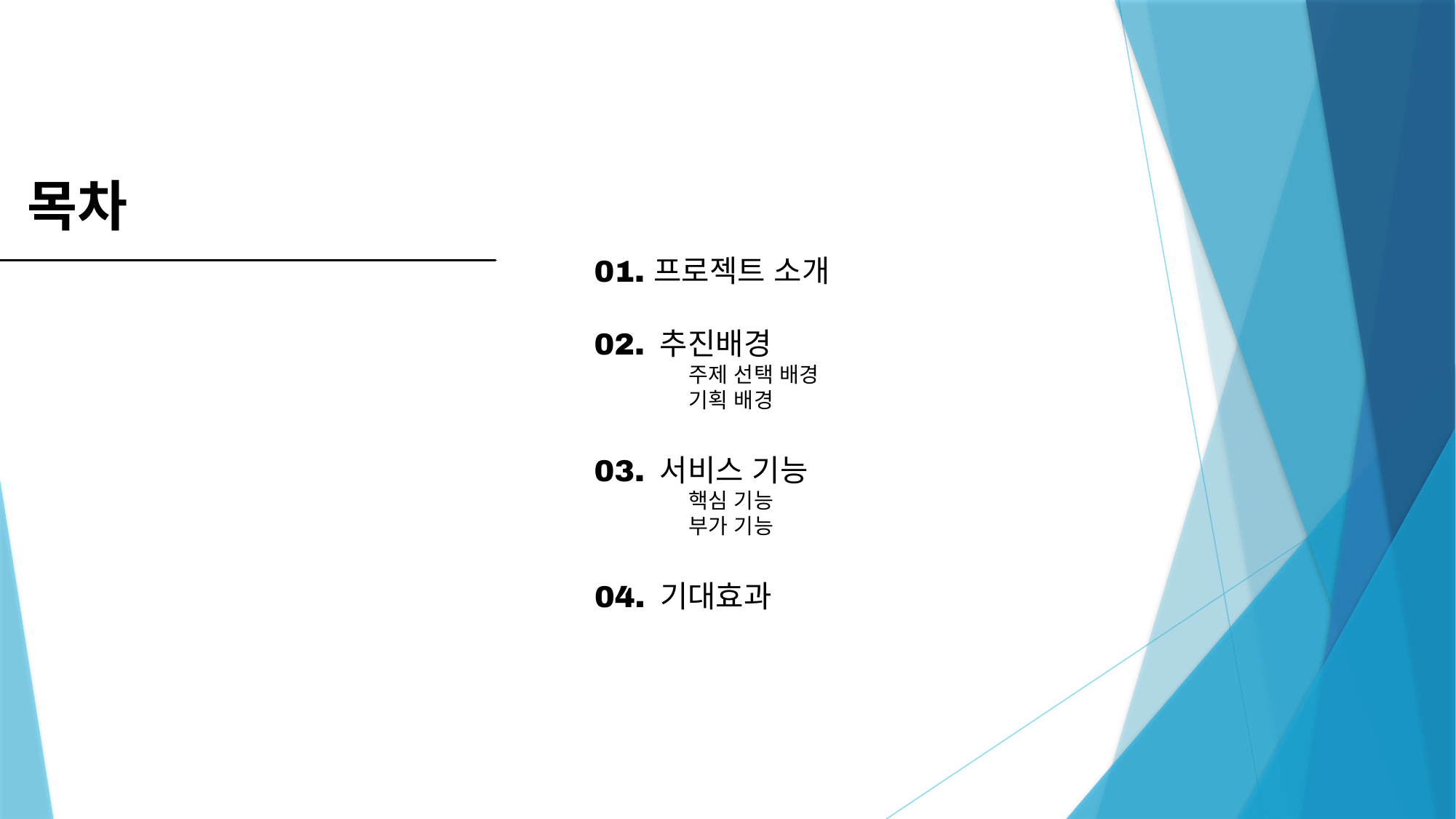

목차
프로젝트 소개

01.
02.
추진배경
    주제 선택 배경
    기획 배경
03.
서비스 기능
    핵심 기능
    부가 기능
04.
기대효과